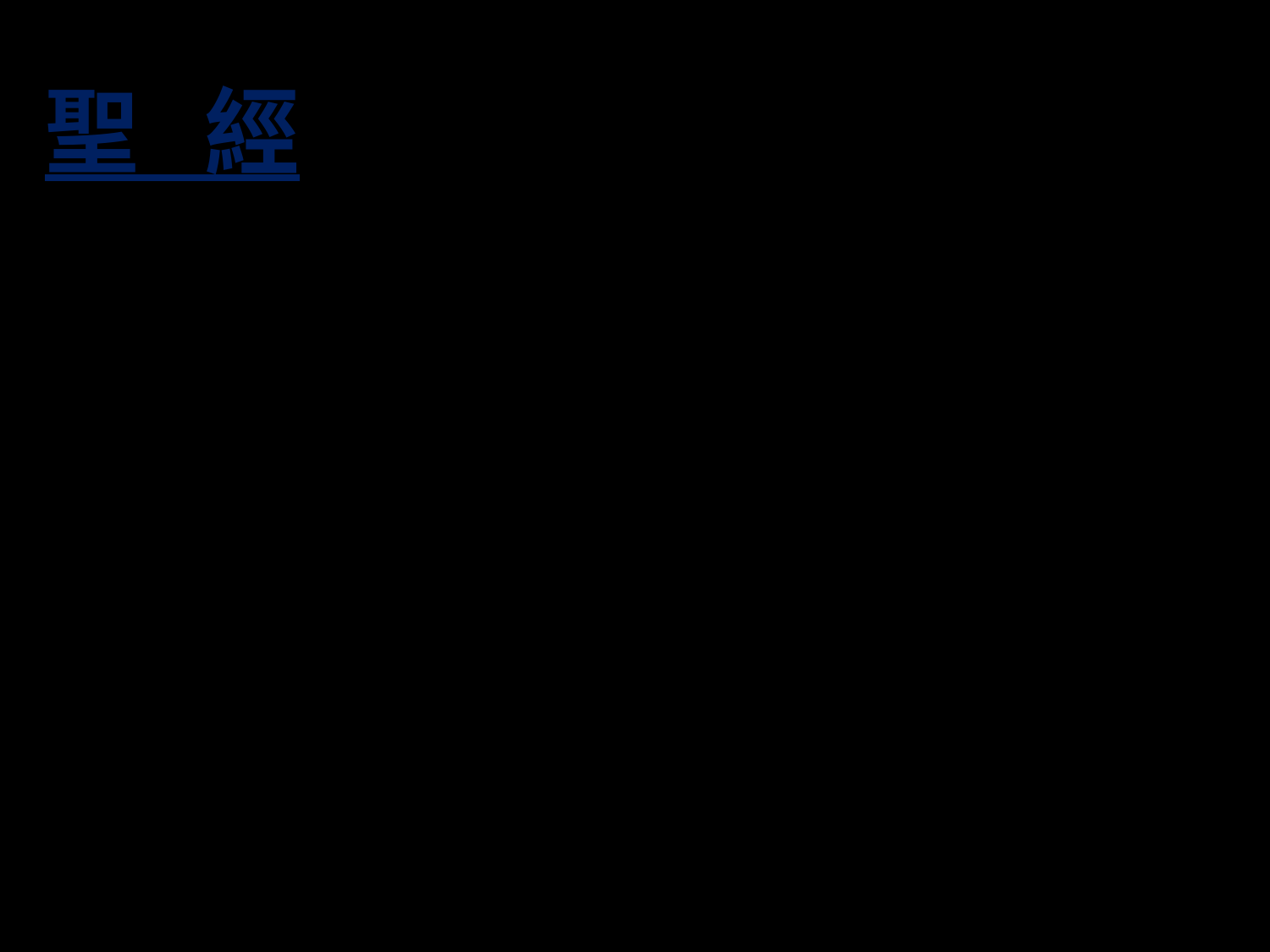

聖   經
怹閣因為暴虐(pō-gio̍k)、患難、憂
苦，就減少閣卑低(pi-kē)。伊互貴
族受看輕，互怹漂流佇拋荒無路的
所在。總是伊舉起喪鄉人，互怹脫
離苦難，互伊的家族興旺親像羊
群。
 <詩篇 107 : 31 - 43>